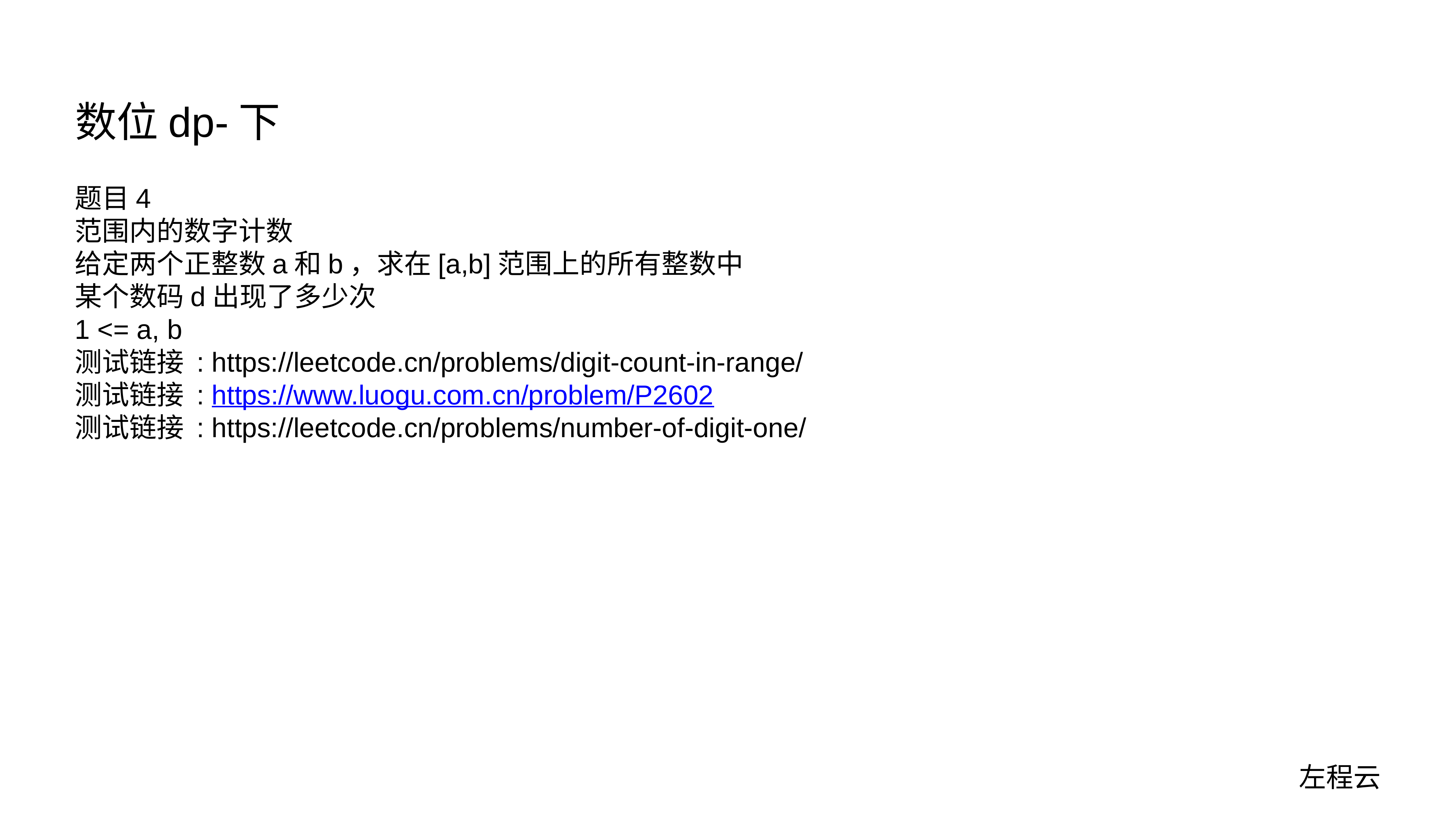

# 数位dp-下
题目4
范围内的数字计数
给定两个正整数a和b，求在[a,b]范围上的所有整数中
某个数码d出现了多少次
1 <= a, b
测试链接 : https://leetcode.cn/problems/digit-count-in-range/
测试链接 : https://www.luogu.com.cn/problem/P2602
测试链接 : https://leetcode.cn/problems/number-of-digit-one/
左程云